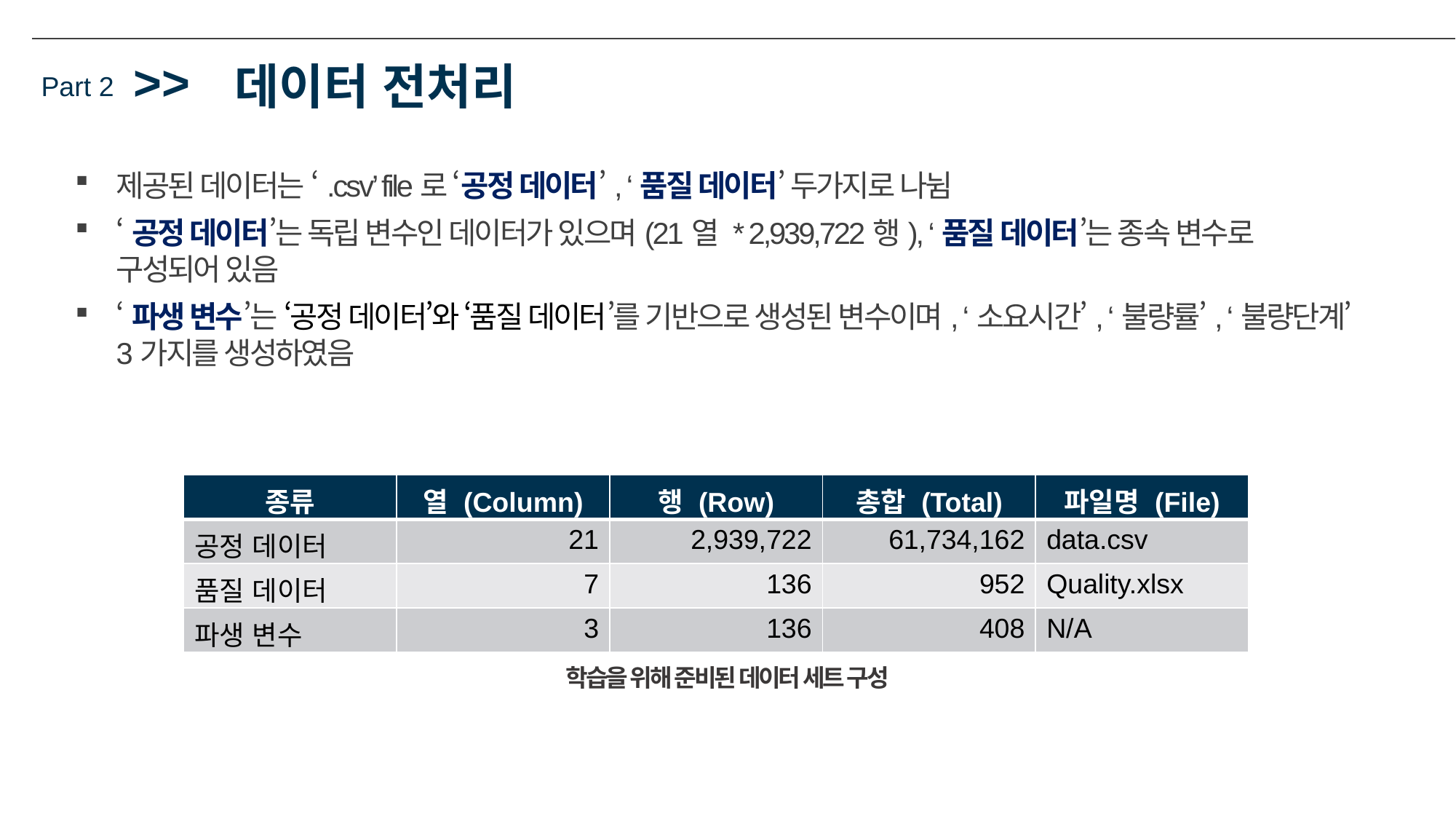

>>
데이터 전처리
Part 2
제공된 데이터는 ‘.csv’ file로 ‘공정 데이터’, ‘품질 데이터’ 두가지로 나뉨

‘공정 데이터’는 독립 변수인 데이터가 있으며(21열 * 2,939,722행), ‘품질 데이터’는 종속 변수로 구성되어 있음

‘파생 변수’는 ‘공정 데이터’와 ‘품질 데이터’를 기반으로 생성된 변수이며, ‘소요시간’, ‘불량률’, ‘불량단계’ 3가지를 생성하였음
| 종류 | 열 (Column) | 행 (Row) | 총합 (Total) | 파일명 (File) |
| --- | --- | --- | --- | --- |
| 공정 데이터 | 21 | 2,939,722 | 61,734,162 | data.csv |
| 품질 데이터 | 7 | 136 | 952 | Quality.xlsx |
| 파생 변수 | 3 | 136 | 408 | N/A |
학습을 위해 준비된 데이터 세트 구성